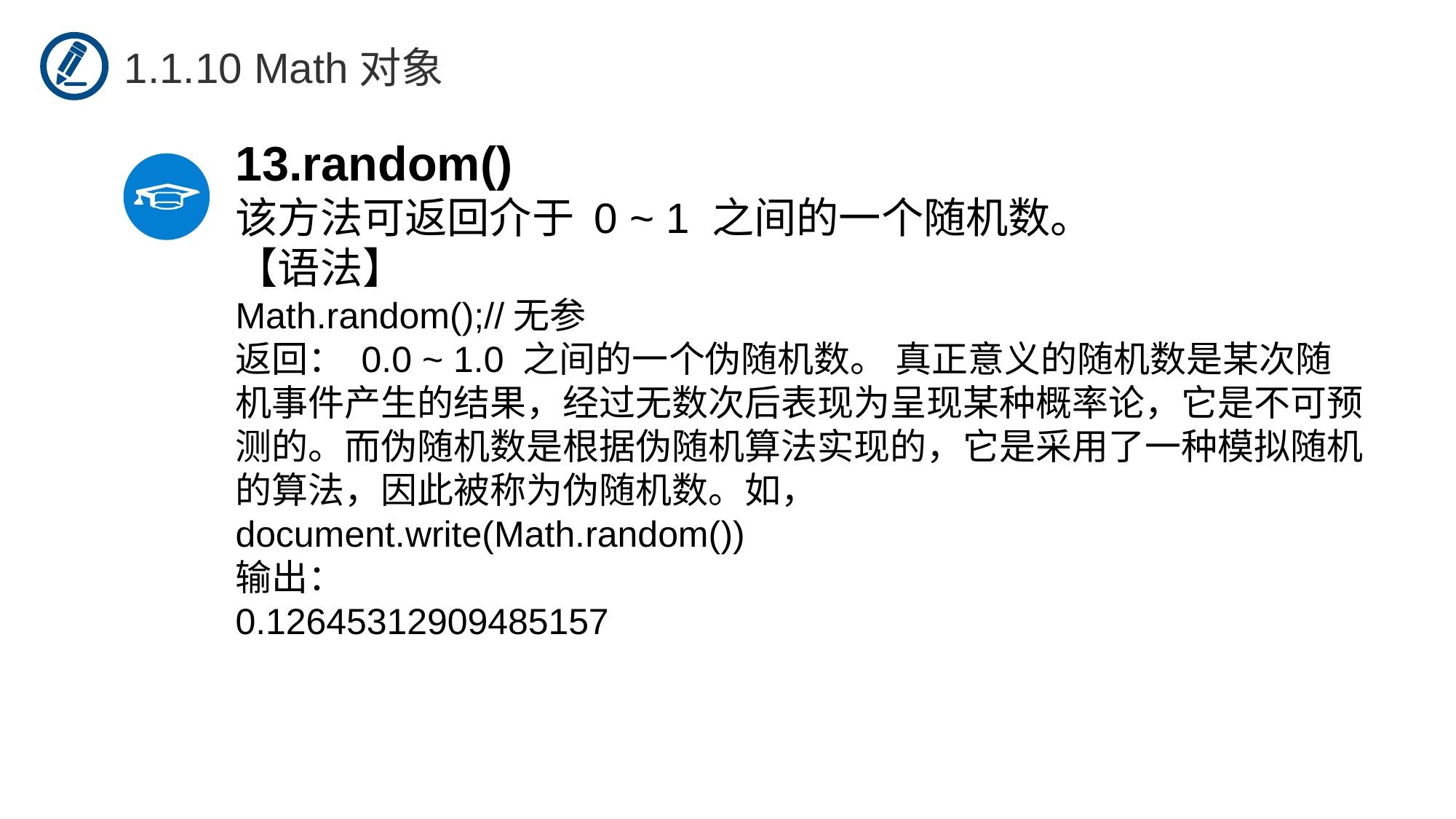

1.1.10 Math对象
random()
该方法可返回介于 0 ~ 1 之间的一个随机数。
【语法】
Math.random();//无参
返回： 0.0 ~ 1.0 之间的一个伪随机数。 真正意义的随机数是某次随机事件产生的结果，经过无数次后表现为呈现某种概率论，它是不可预测的。而伪随机数是根据伪随机算法实现的，它是采用了一种模拟随机的算法，因此被称为伪随机数。如，
document.write(Math.random())
输出：
0.12645312909485157